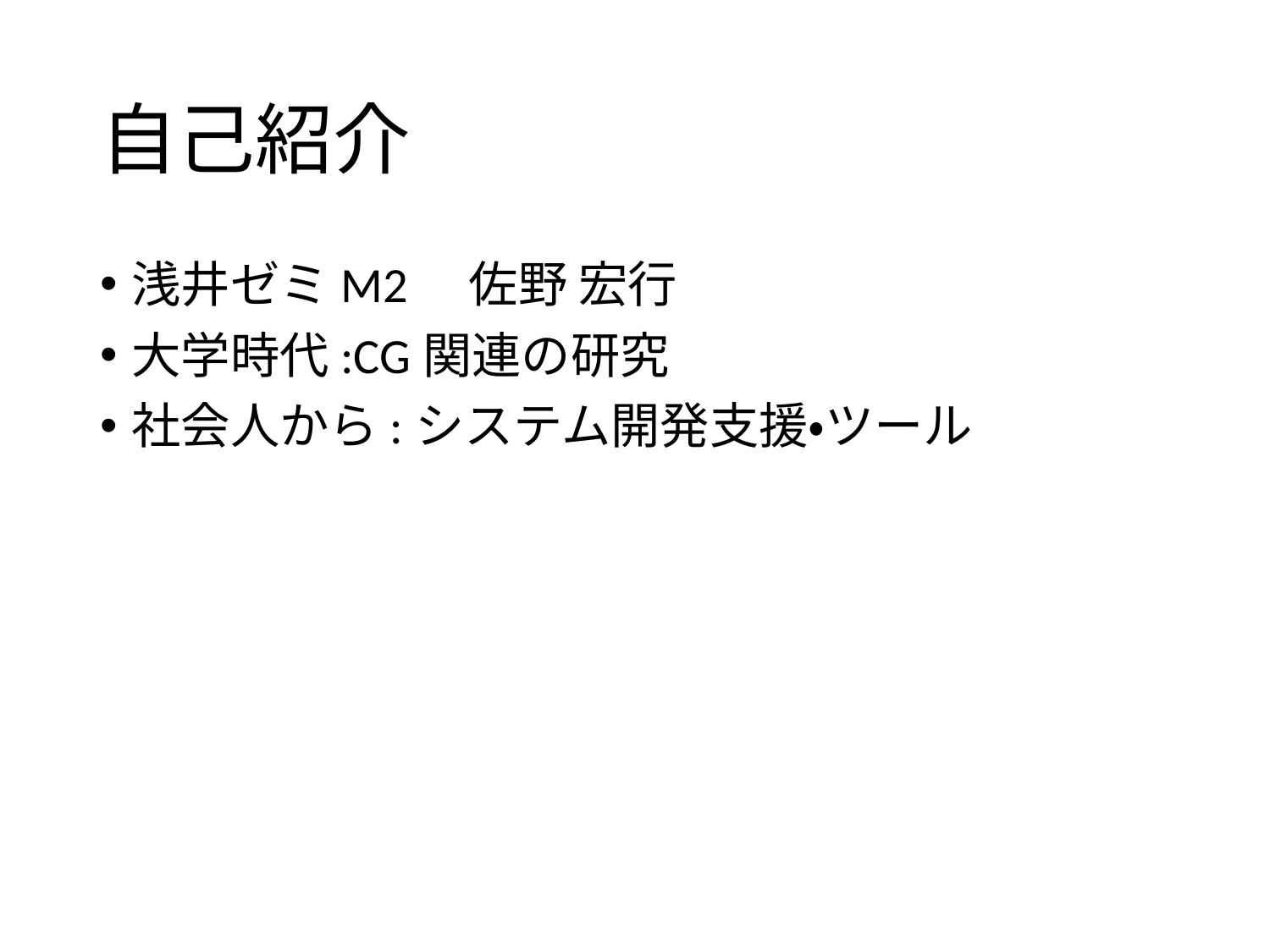

# 自己紹介
浅井ゼミM2　佐野 宏行
大学時代:CG関連の研究
社会人から:システム開発支援・ツール